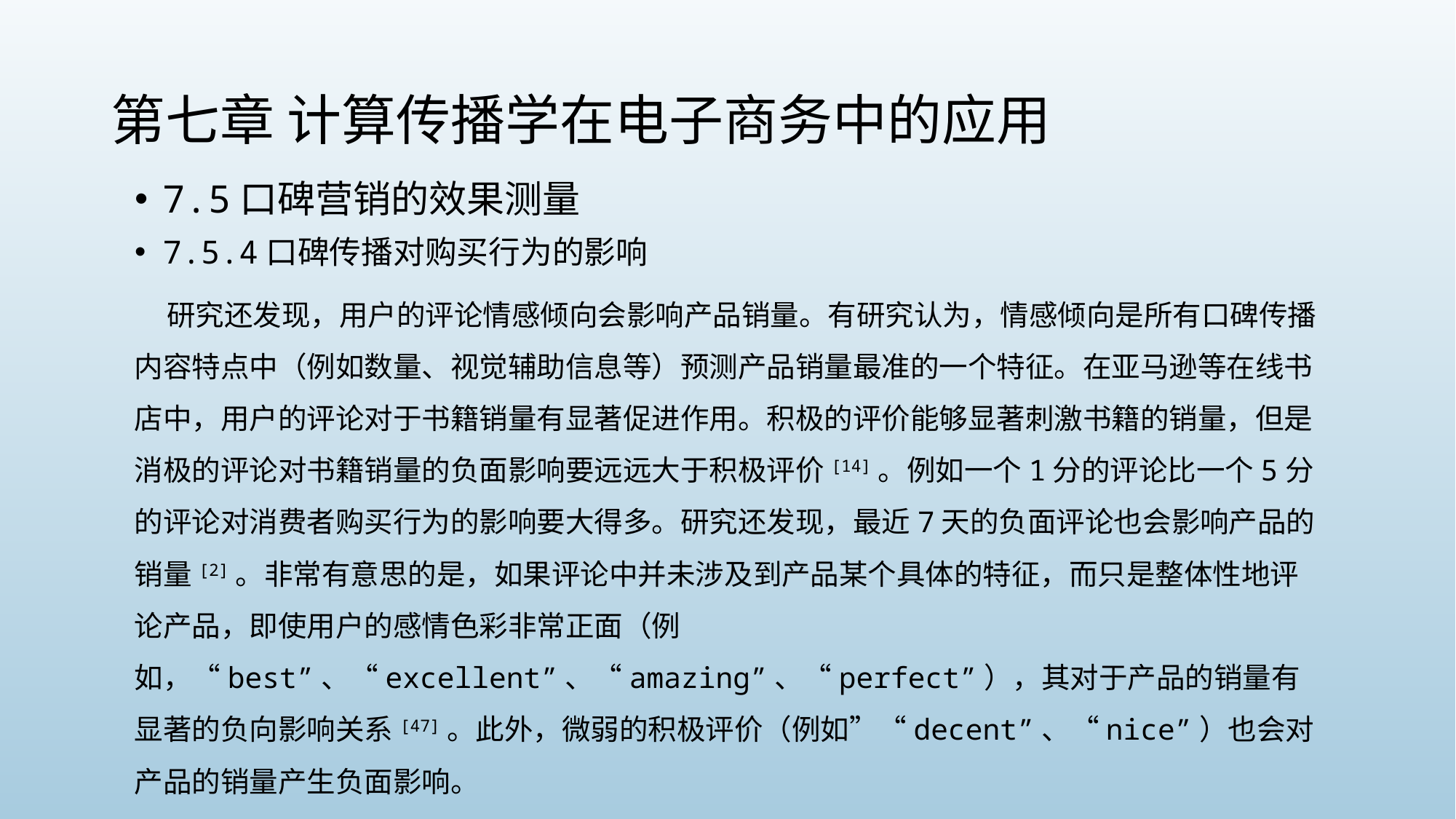

# 第七章 计算传播学在电子商务中的应用
7.5口碑营销的效果测量
7.5.4口碑传播对购买行为的影响

    研究还发现，用户的评论情感倾向会影响产品销量。有研究认为，情感倾向是所有口碑传播内容特点中（例如数量、视觉辅助信息等）预测产品销量最准的一个特征。在亚马逊等在线书店中，用户的评论对于书籍销量有显著促进作用。积极的评价能够显著刺激书籍的销量，但是消极的评论对书籍销量的负面影响要远远大于积极评价[14]。例如一个1分的评论比一个5分的评论对消费者购买行为的影响要大得多。研究还发现，最近7天的负面评论也会影响产品的销量[2]。非常有意思的是，如果评论中并未涉及到产品某个具体的特征，而只是整体性地评论产品，即使用户的感情色彩非常正面（例如，“best”、“excellent”、“amazing”、“perfect”），其对于产品的销量有显著的负向影响关系[47]。此外，微弱的积极评价（例如”“decent”、“nice”）也会对产品的销量产生负面影响。